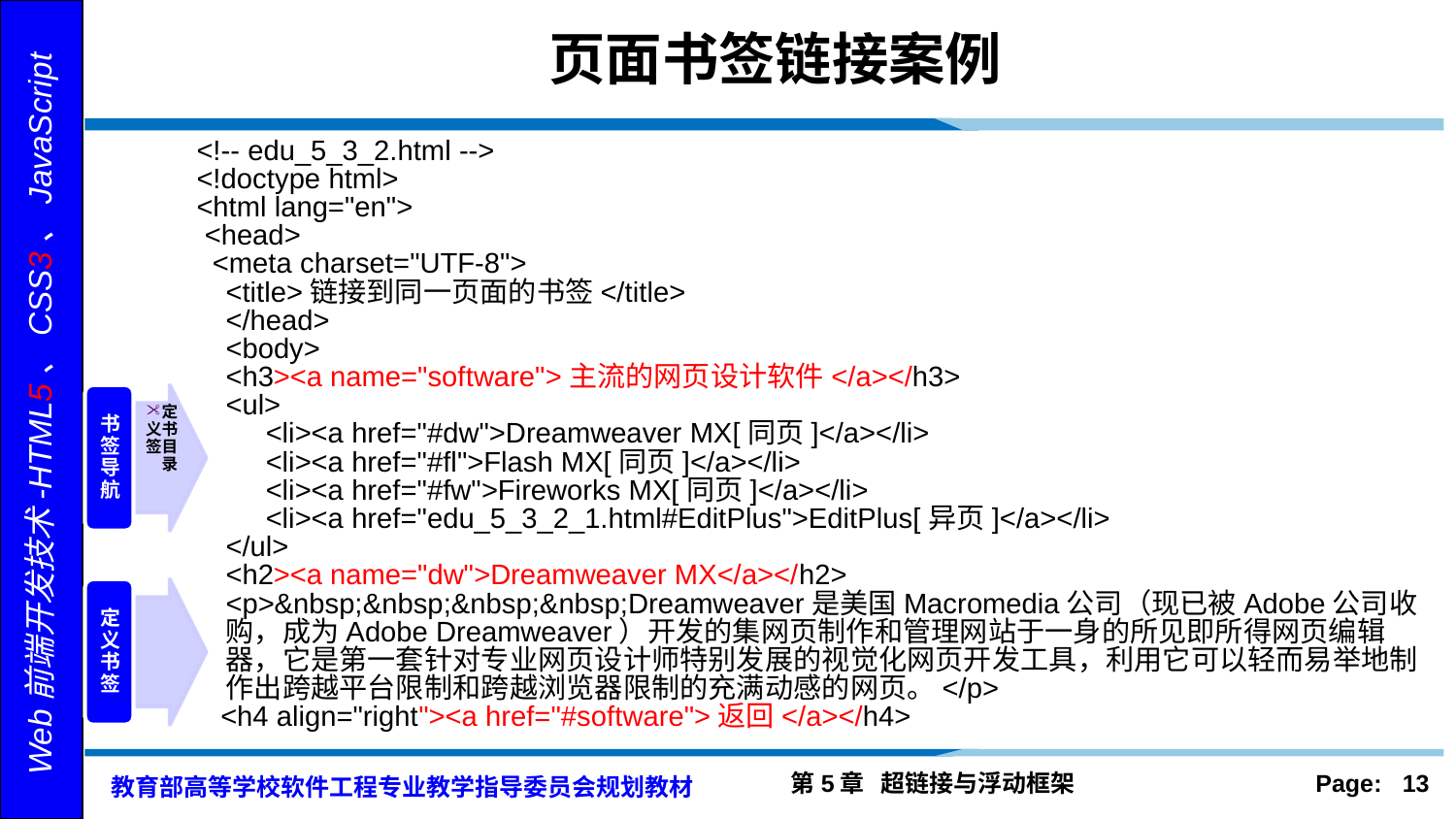

# 页面书签链接案例
<!-- edu_5_3_2.html -->
<!doctype html>
<html lang="en">
 <head>
  <meta charset="UTF-8">
	<title>链接到同一页面的书签</title>
	</head>
	<body>
	<h3><a name="software">主流的网页设计软件</a></h3>
	<ul>
	     <li><a href="#dw">Dreamweaver MX[同页]</a></li>
	     <li><a href="#fl">Flash MX[同页]</a></li>
	     <li><a href="#fw">Fireworks MX[同页]</a></li>
	     <li><a href="edu_5_3_2_1.html#EditPlus">EditPlus[异页]</a></li>
	</ul>
	<h2><a name="dw">Dreamweaver MX</a></h2>
	<p>&nbsp;&nbsp;&nbsp;&nbsp;Dreamweaver是美国Macromedia公司（现已被Adobe公司收购，成为Adobe Dreamweaver）开发的集网页制作和管理网站于一身的所见即所得网页编辑器，它是第一套针对专业网页设计师特别发展的视觉化网页开发工具，利用它可以轻而易举地制作出跨越平台限制和跨越浏览器限制的充满动感的网页。</p>
   <h4 align="right"><a href="#software">返回</a></h4>

定义书签目录
书签导航
定义书签